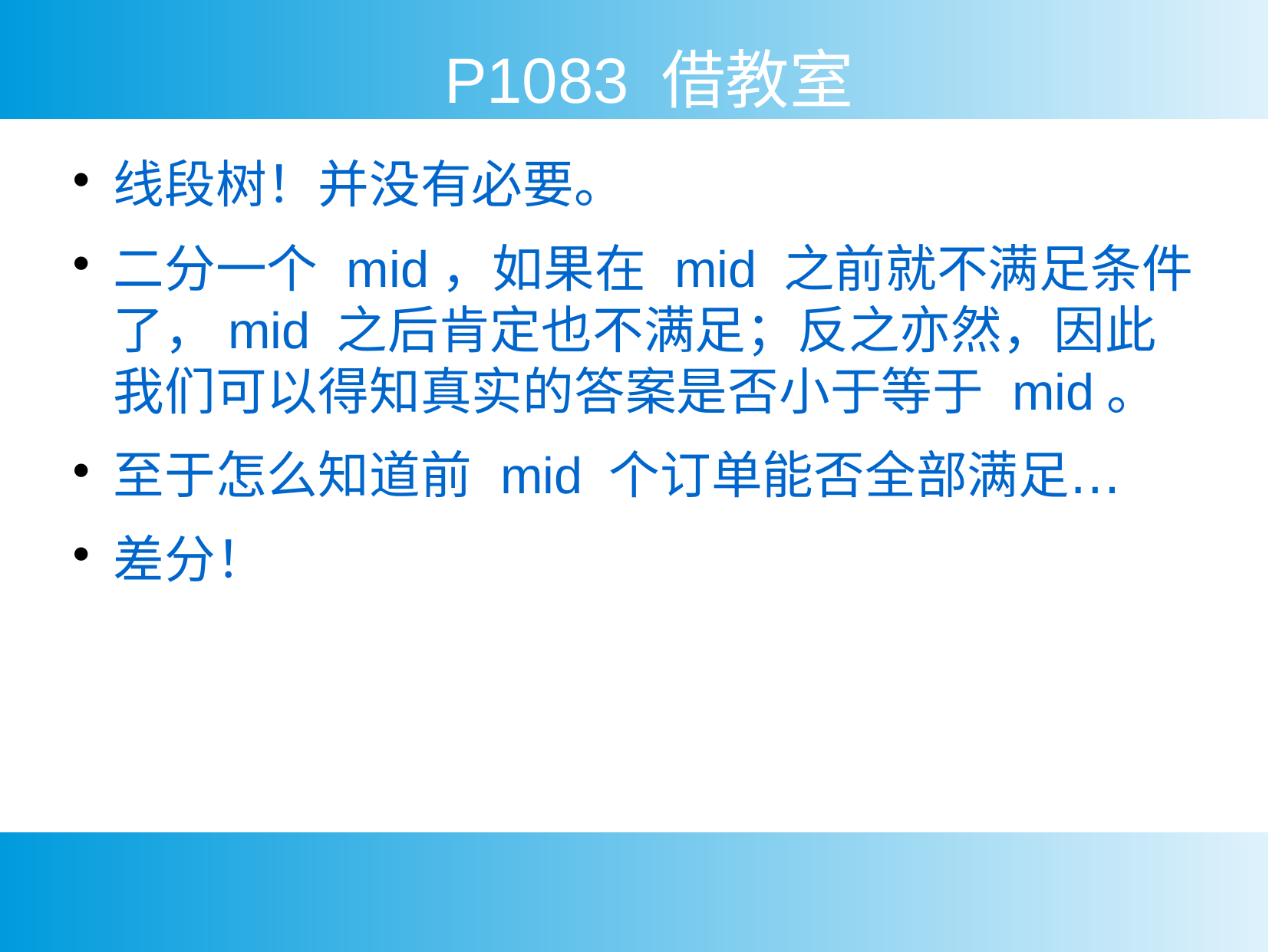

P1083 借教室
线段树！并没有必要。
二分一个 mid，如果在 mid 之前就不满足条件了，mid 之后肯定也不满足；反之亦然，因此我们可以得知真实的答案是否小于等于 mid。
至于怎么知道前 mid 个订单能否全部满足…
差分！